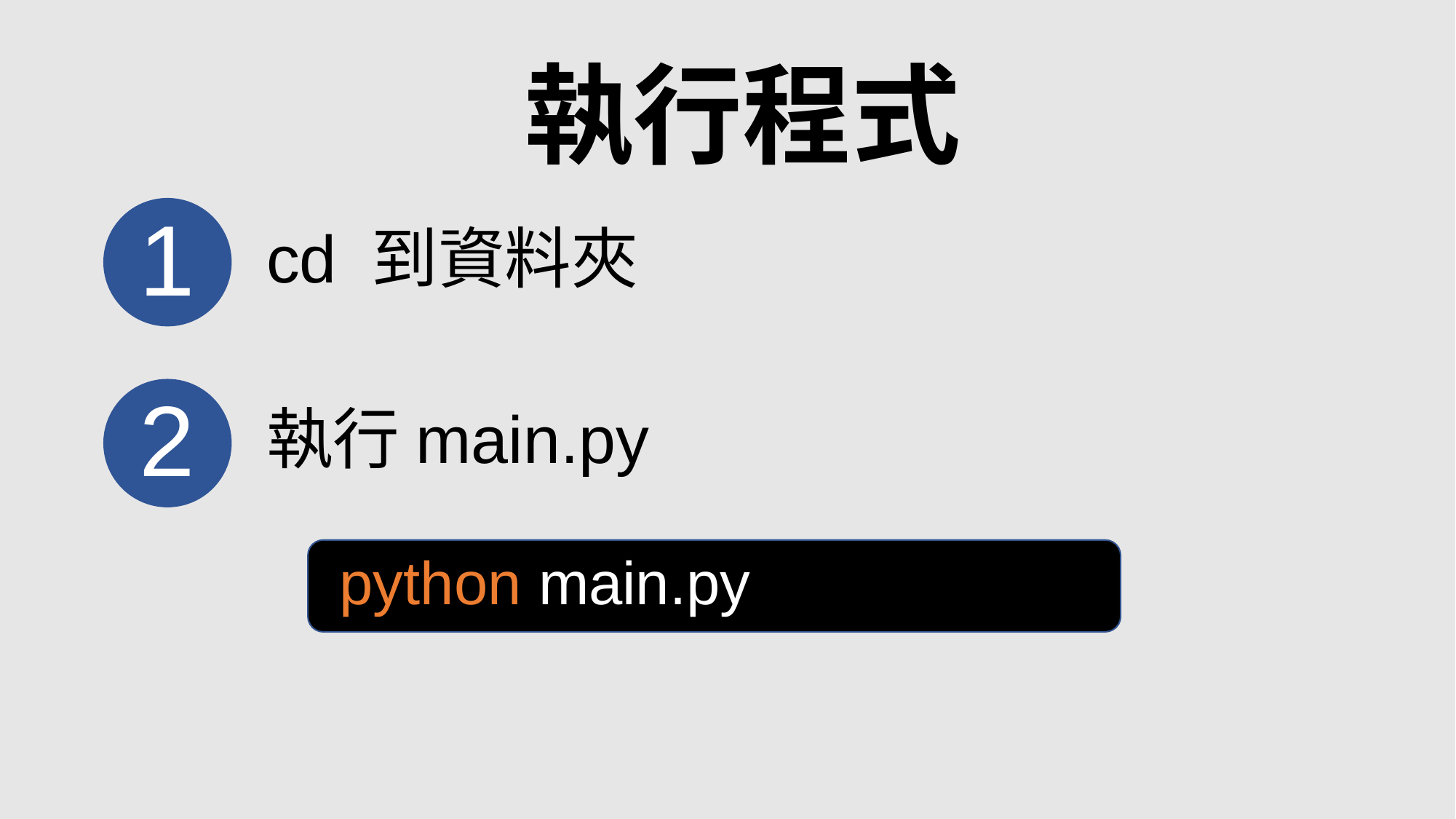

# 執行程式
1

cd 到資料夾
2

執行main.py
python main.py